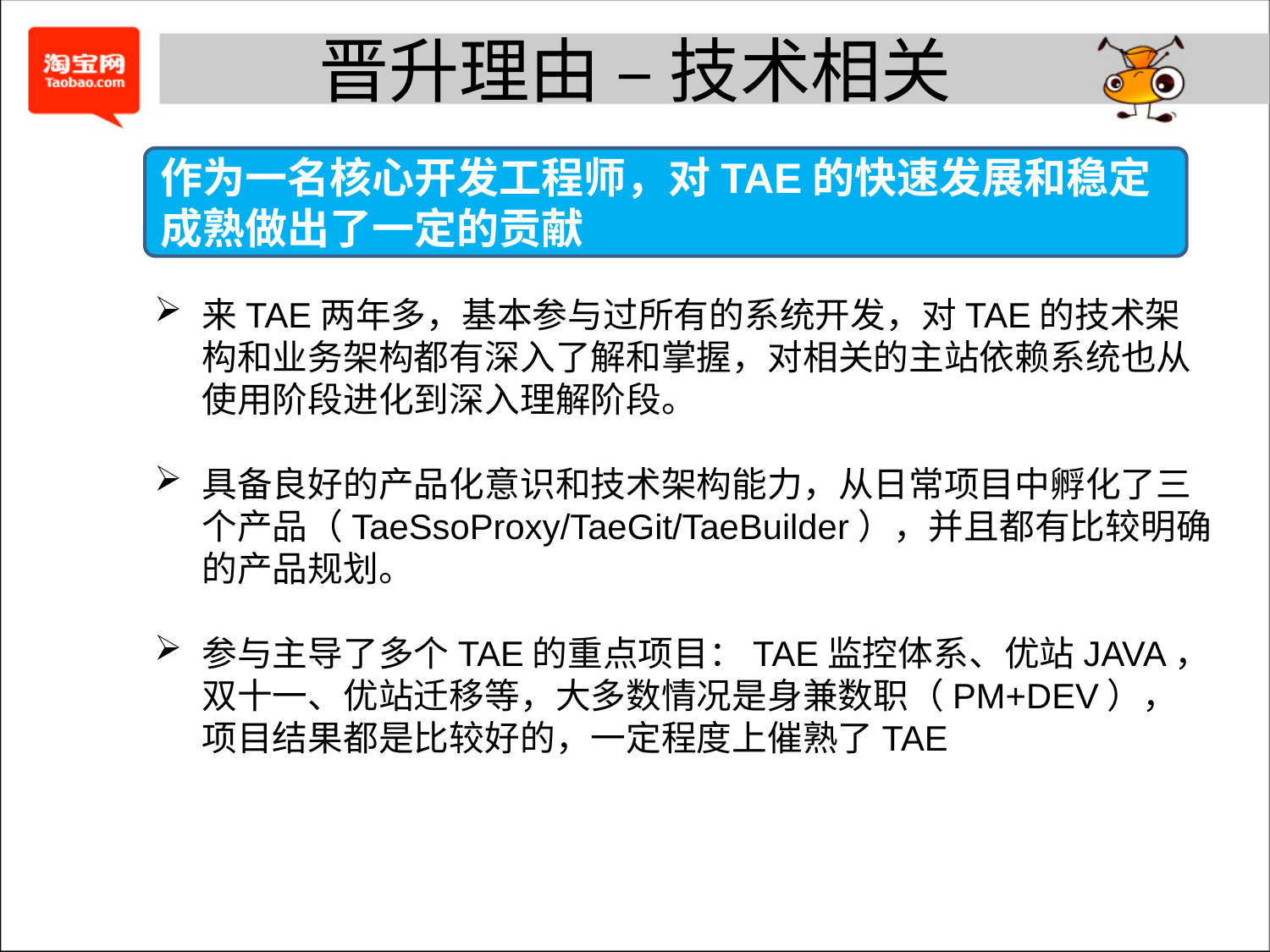

晋升理由 – 技术相关
作为一名核心开发工程师，对TAE的快速发展和稳定成熟做出了一定的贡献
来TAE两年多，基本参与过所有的系统开发，对TAE的技术架构和业务架构都有深入了解和掌握，对相关的主站依赖系统也从使用阶段进化到深入理解阶段。

具备良好的产品化意识和技术架构能力，从日常项目中孵化了三个产品（TaeSsoProxy/TaeGit/TaeBuilder），并且都有比较明确的产品规划。

参与主导了多个TAE的重点项目：TAE监控体系、优站JAVA，双十一、优站迁移等，大多数情况是身兼数职（PM+DEV），项目结果都是比较好的，一定程度上催熟了TAE